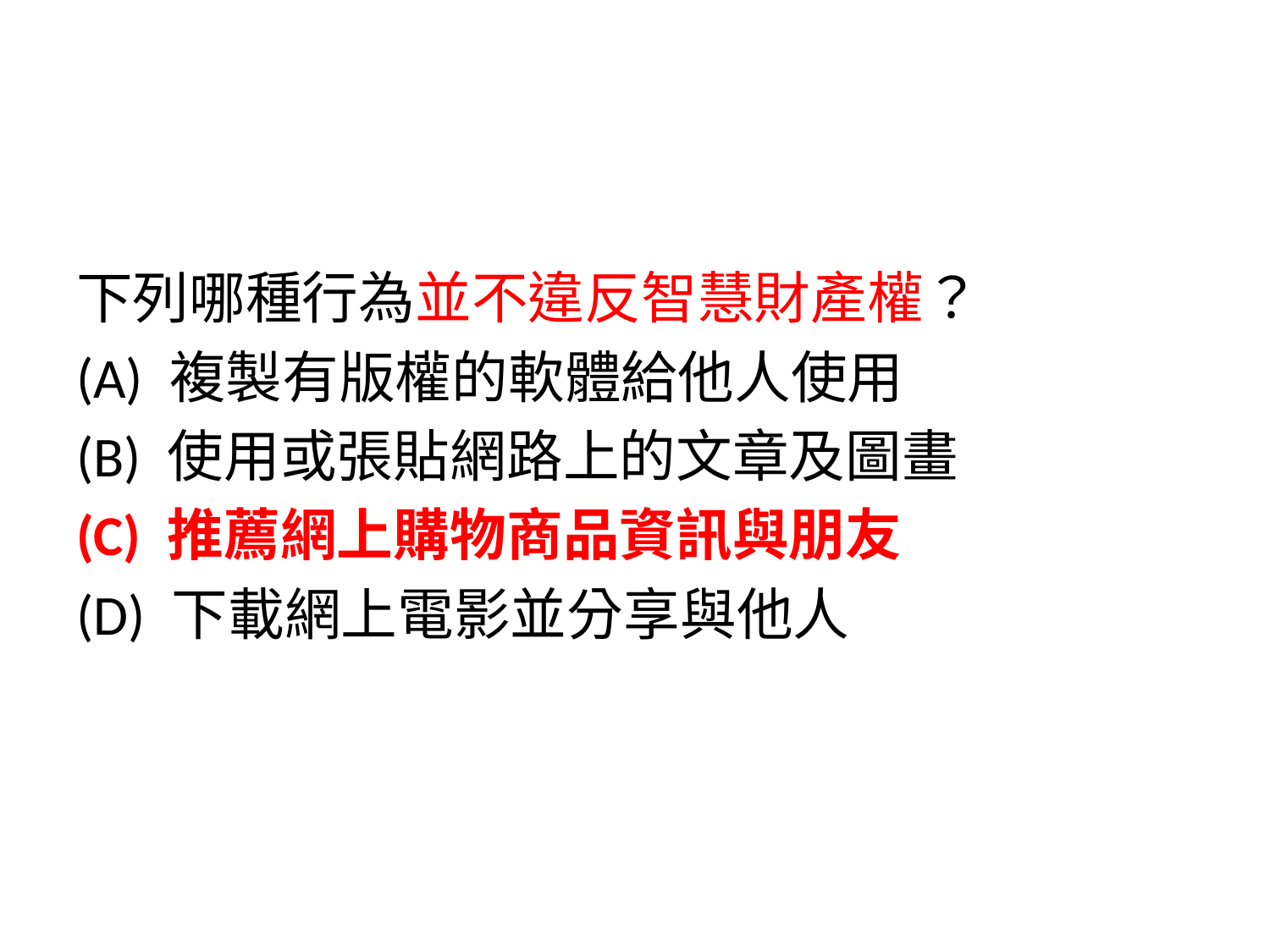

下列哪種行為並不違反智慧財產權？
(A) 複製有版權的軟體給他人使用
(B) 使用或張貼網路上的文章及圖畫
(C) 推薦網上購物商品資訊與朋友
(D) 下載網上電影並分享與他人